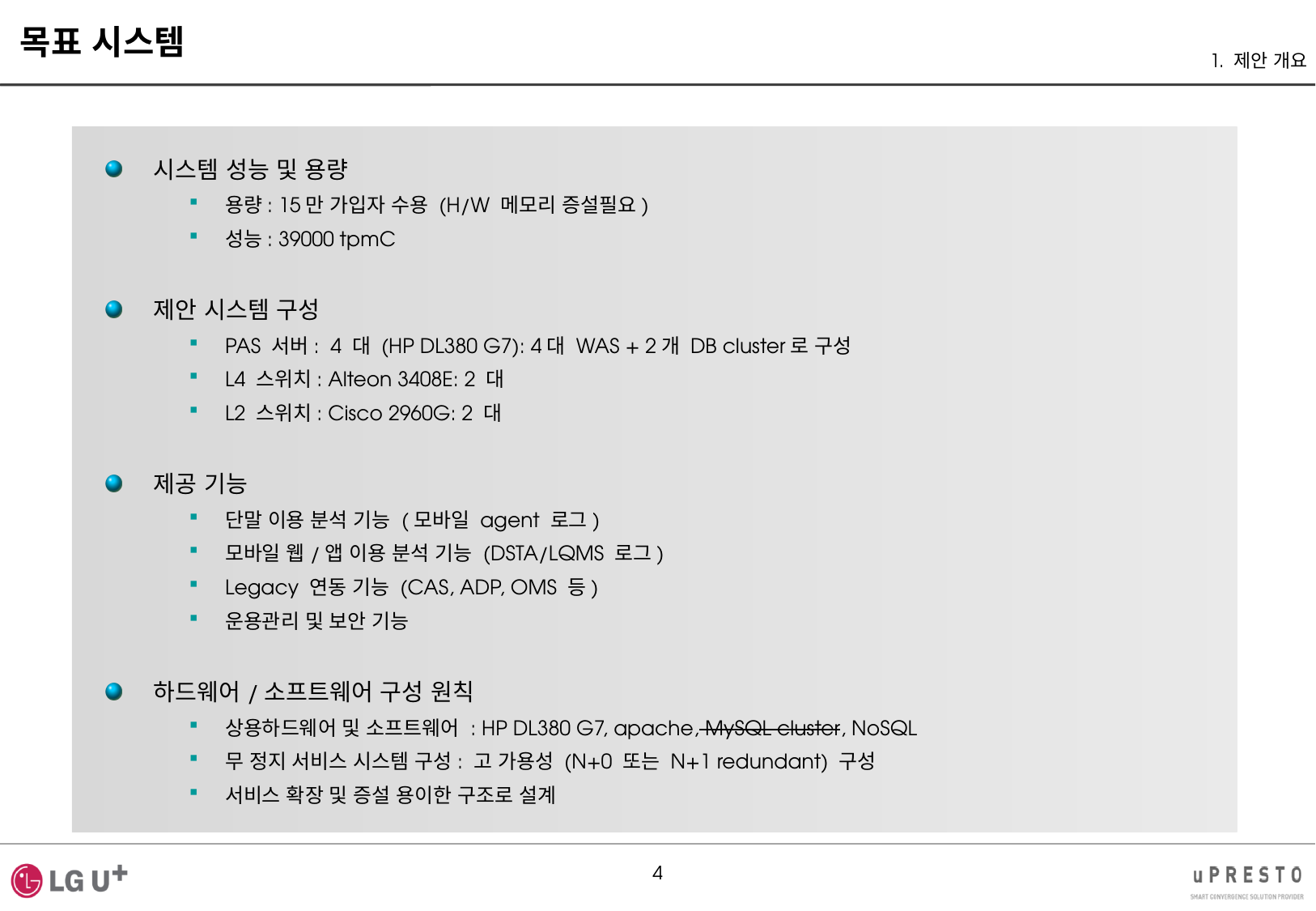

목표 시스템
1. 제안 개요
시스템 성능 및 용량
용량: 15만 가입자 수용 (H/W 메모리 증설필요)
성능: 39000 tpmC

제안 시스템 구성
PAS 서버:  4 대 (HP DL380 G7): 4대 WAS + 2개 DB cluster로 구성
L4 스위치: Alteon 3408E: 2 대
L2 스위치: Cisco 2960G: 2 대

제공 기능
단말 이용 분석 기능 (모바일 agent 로그)
모바일 웹/앱 이용 분석 기능 (DSTA/LQMS 로그)
Legacy 연동 기능 (CAS, ADP, OMS 등)
운용관리 및 보안 기능

하드웨어/소프트웨어 구성 원칙
상용하드웨어 및 소프트웨어 : HP DL380 G7, apache, MySQL cluster, NoSQL
무 정지 서비스 시스템 구성: 고 가용성 (N+0 또는 N+1 redundant) 구성
서비스 확장 및 증설 용이한 구조로 설계